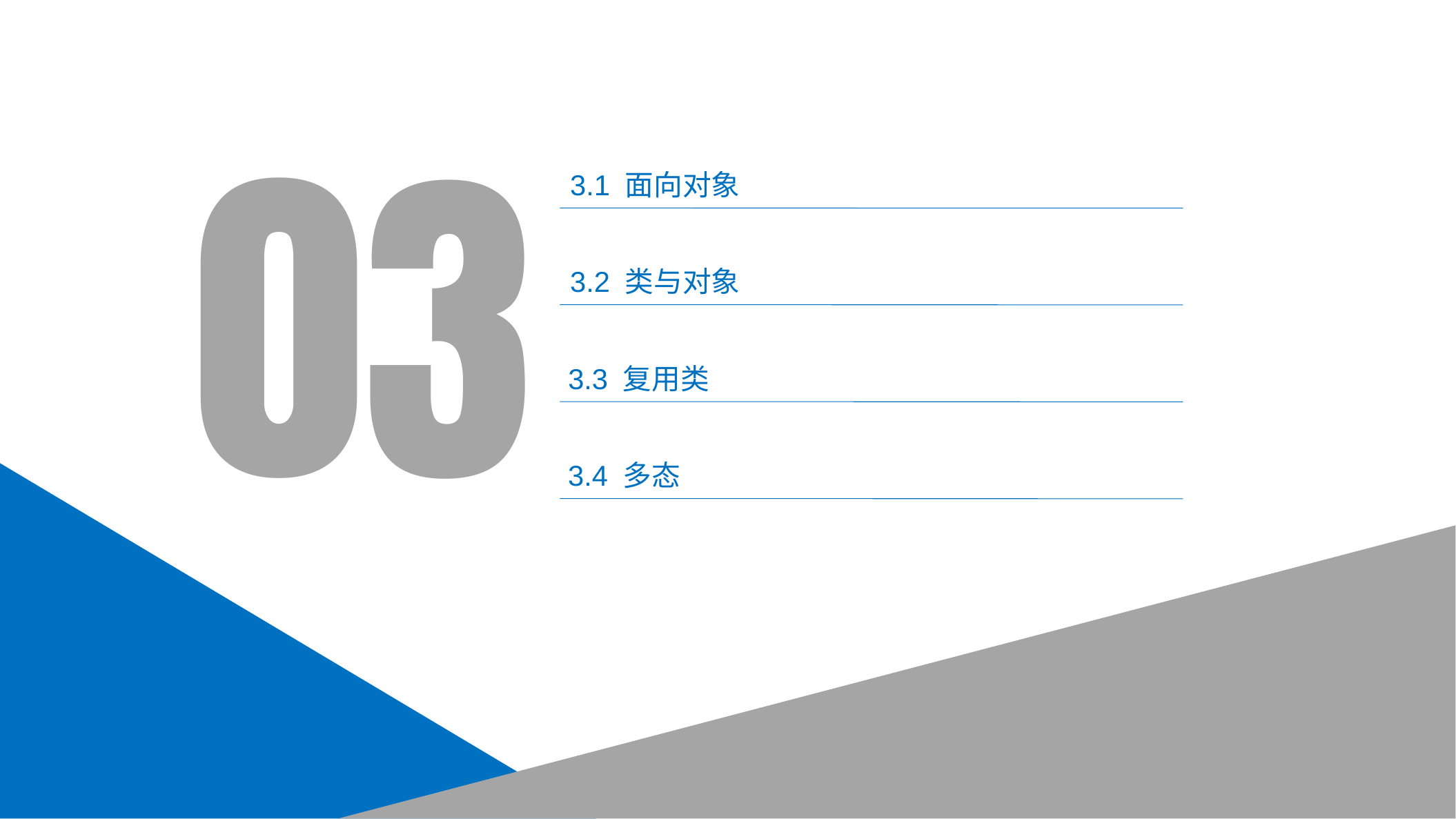

03
3.1 面向对象

3.2 类与对象

3.3 复用类

3.4 多态